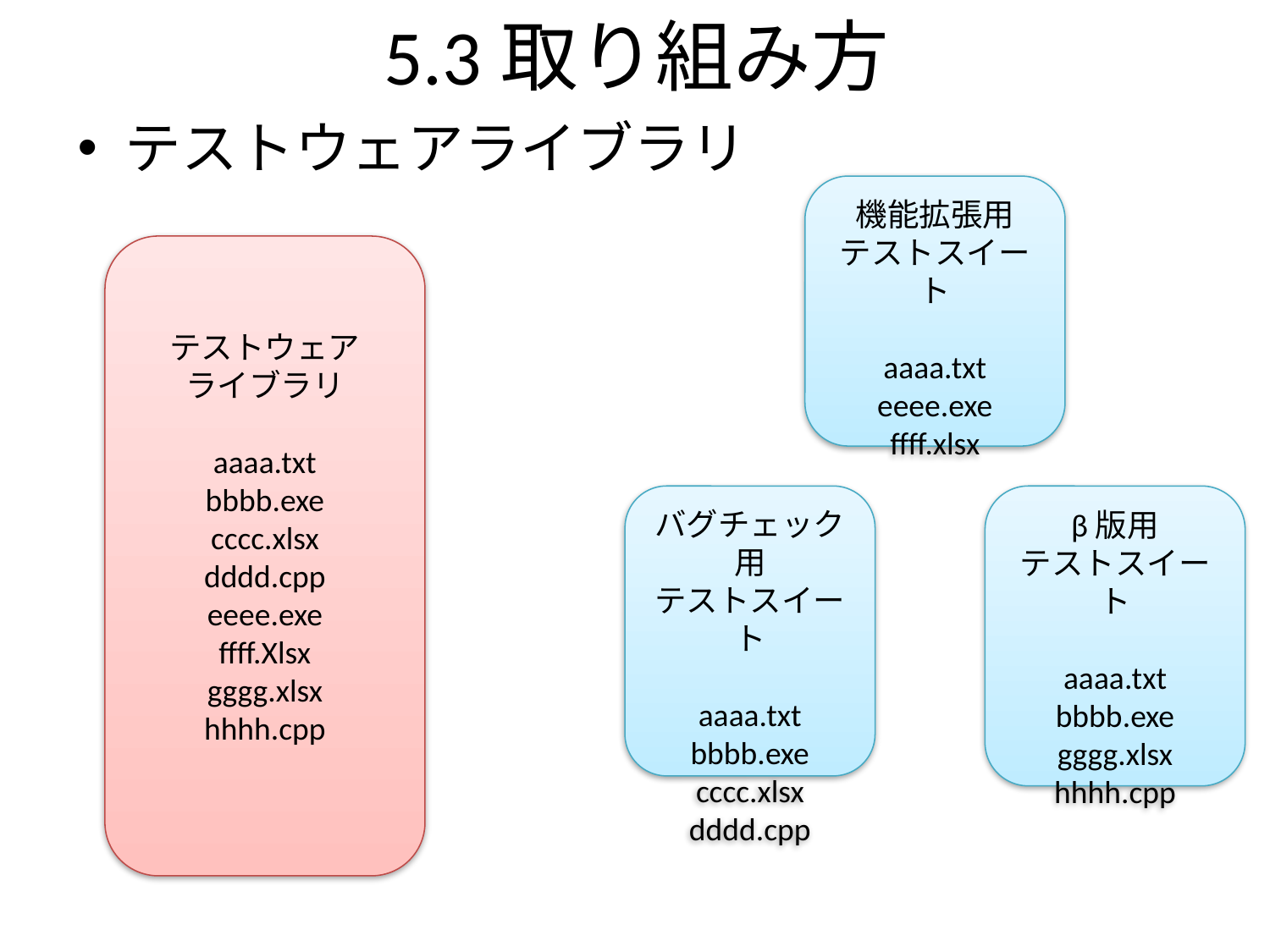

5.3取り組み方
テストウェアライブラリ

機能拡張用
テストスイート

aaaa.txt
eeee.exe
ffff.xlsx

テストウェア
ライブラリ

aaaa.txt
bbbb.exe
cccc.xlsx
dddd.cpp
eeee.exe
ffff.Xlsx
gggg.xlsx
hhhh.cpp

バグチェック用
テストスイート

aaaa.txt
bbbb.exe
cccc.xlsx
dddd.cpp

β版用
テストスイート

aaaa.txt
bbbb.exe
gggg.xlsx
hhhh.cpp